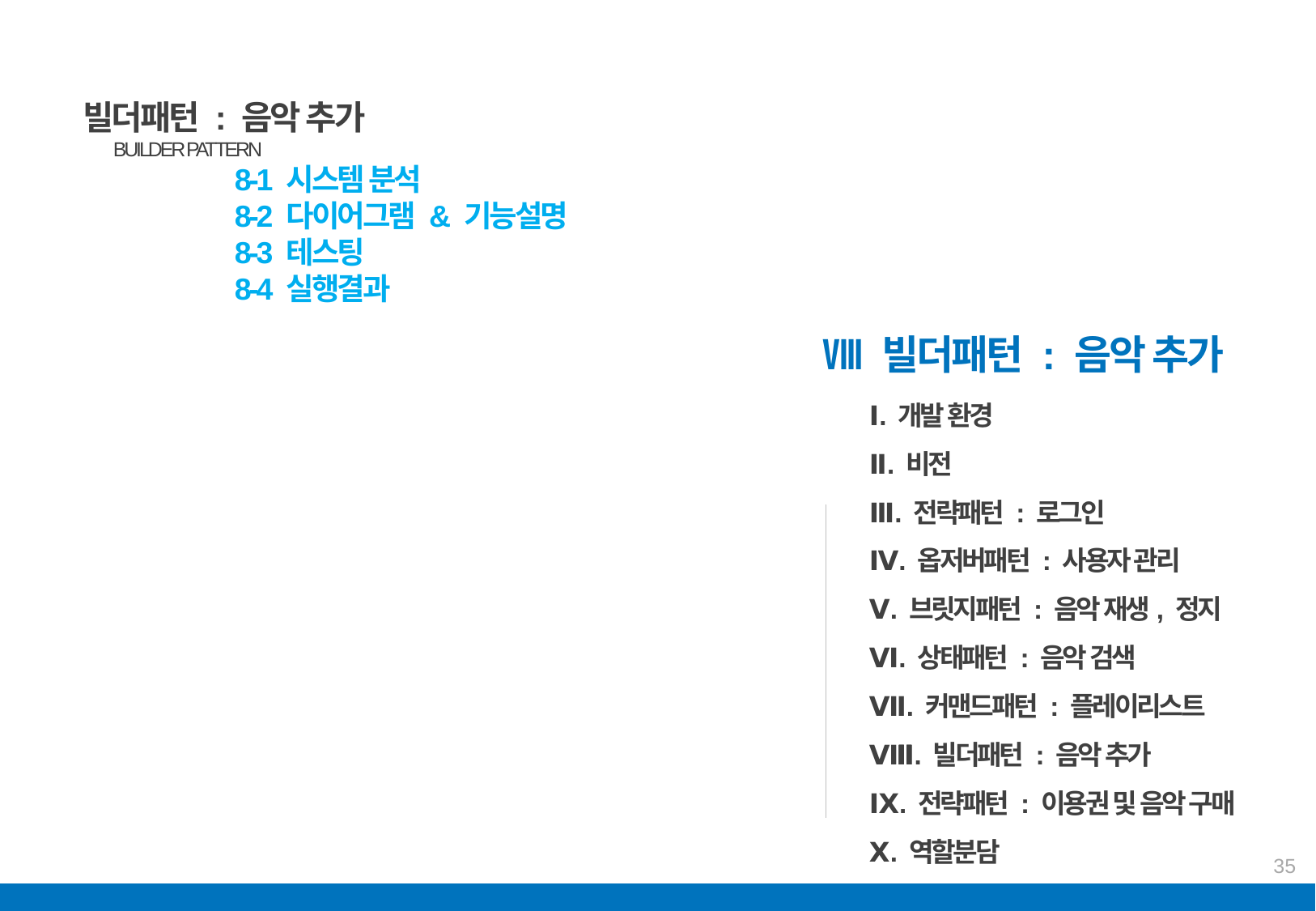

빌더패턴 : 음악 추가
BUILDER PATTERN
	8-1 시스템 분석
	8-2 다이어그램 & 기능설명
	8-3 테스팅
	8-4 실행결과
Ⅷ 빌더패턴 : 음악 추가
Ⅰ. 개발 환경
Ⅱ. 비전
Ⅲ. 전략패턴 : 로그인
Ⅳ. 옵저버패턴 : 사용자 관리
Ⅴ. 브릿지패턴 : 음악 재생, 정지
Ⅵ. 상태패턴 : 음악 검색
Ⅶ. 커맨드패턴 : 플레이리스트
Ⅷ. 빌더패턴 : 음악 추가
Ⅸ. 전략패턴 : 이용권 및 음악 구매
Ⅹ. 역할분담
35